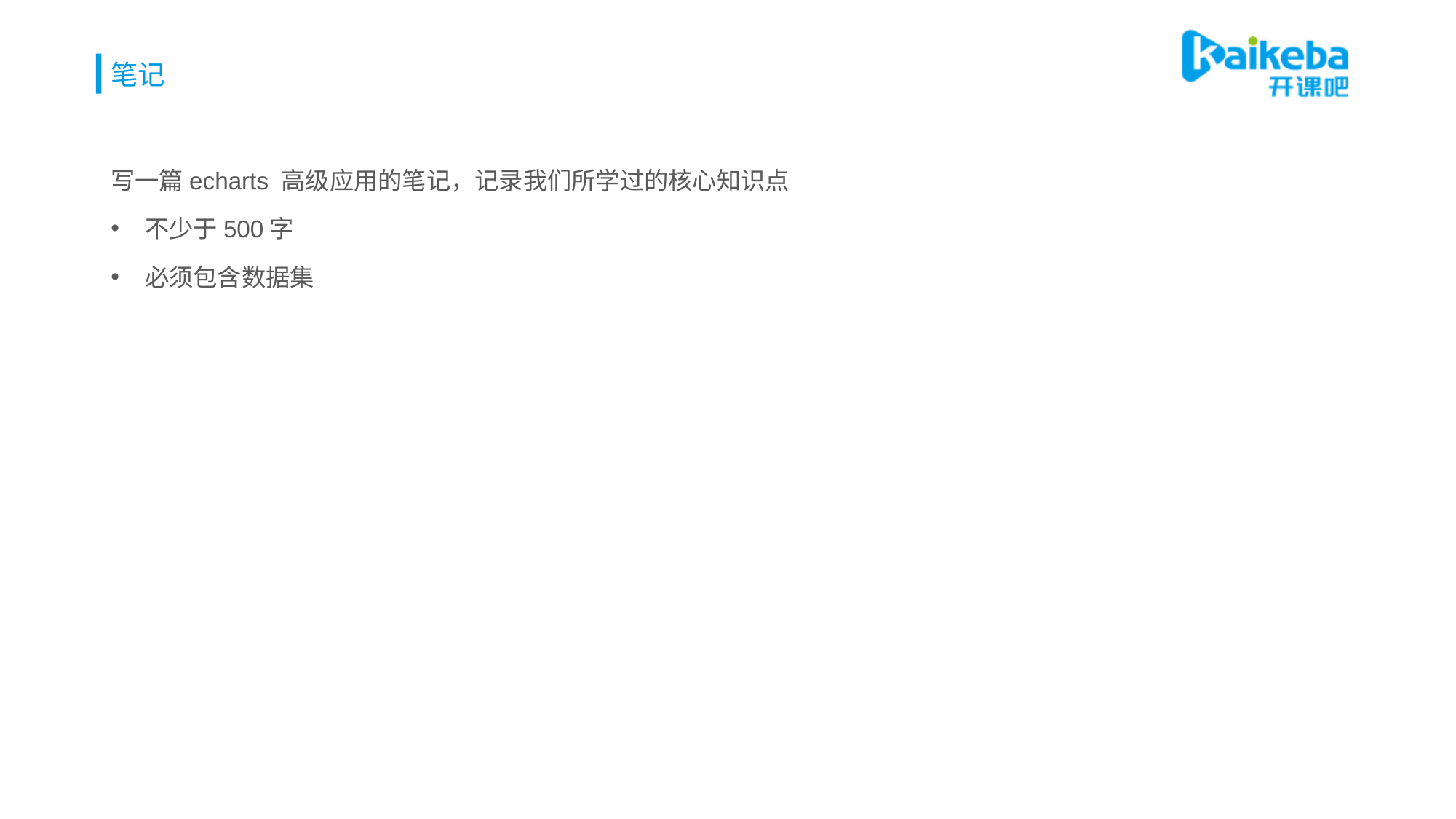

# 笔记
写一篇echarts 高级应用的笔记，记录我们所学过的核心知识点
不少于500字
必须包含数据集